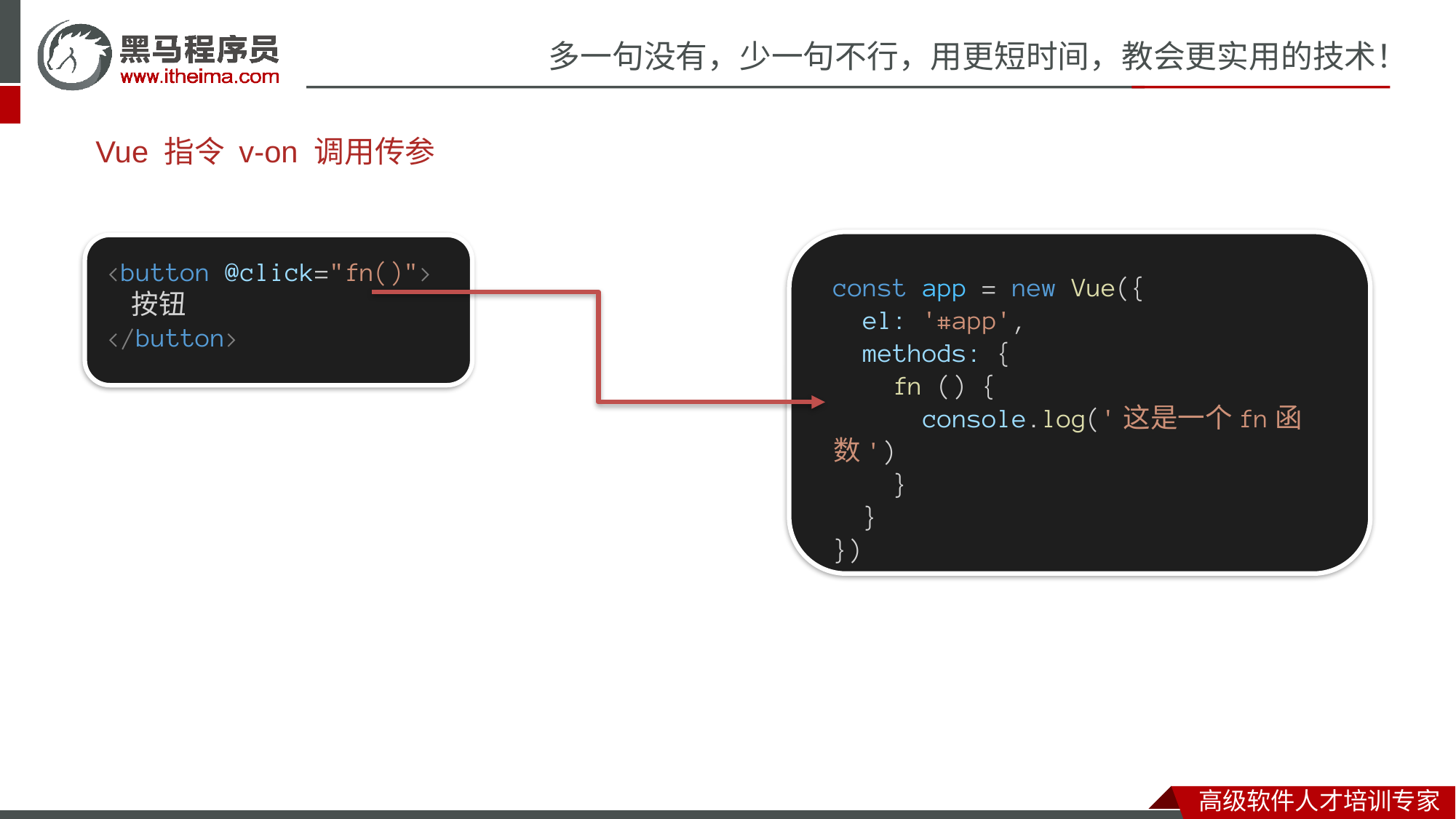

# Vue 指令 v-on 调用传参

<button @click="fn()">
   按钮
</button>
const app = new Vue({
  el: '#app',
  methods: {
    fn () {
      console.log('这是一个fn函数')
    }
  }
})